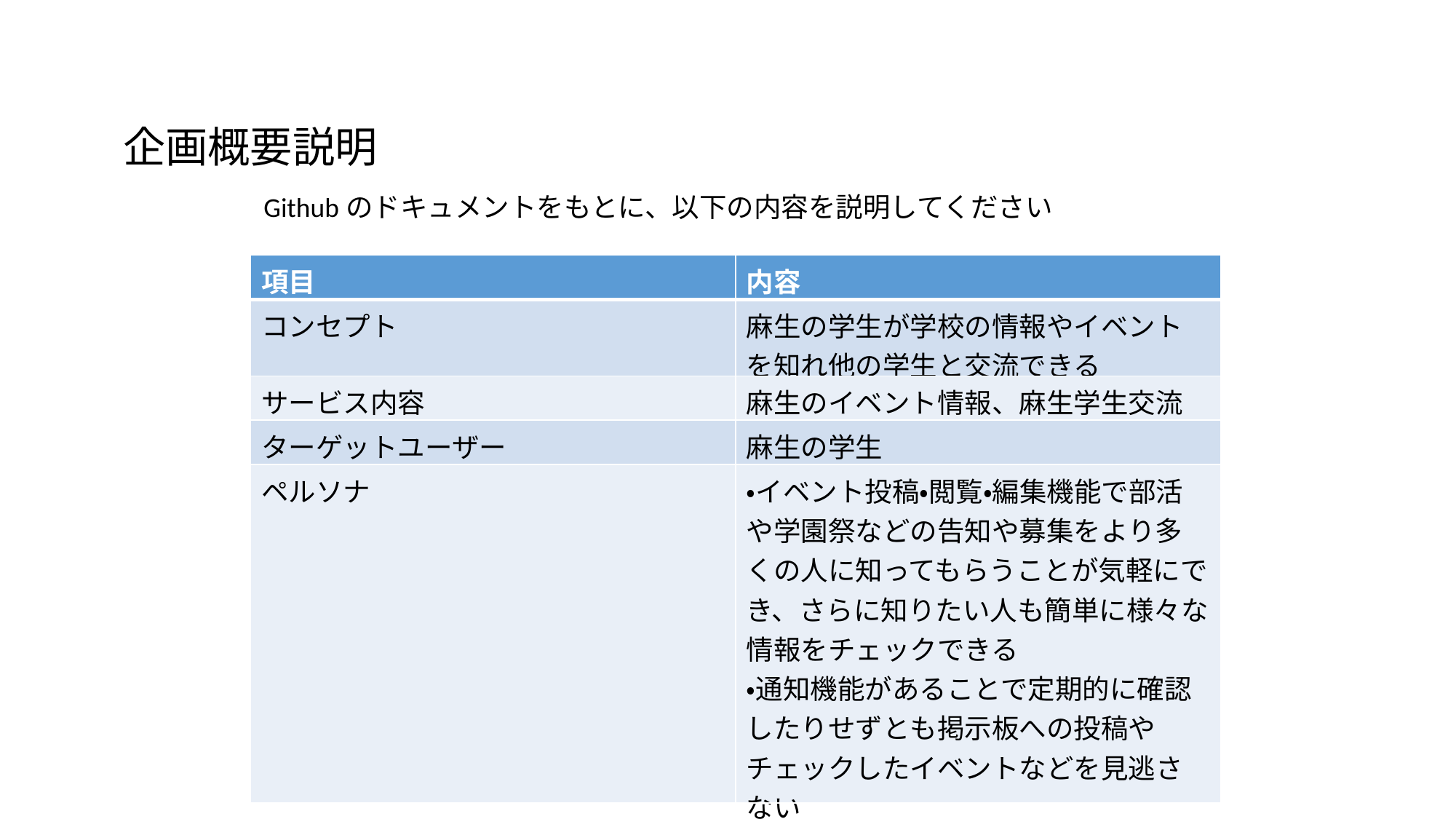

企画概要説明
Githubのドキュメントをもとに、以下の内容を説明してください
| 項目 | 内容 |
| --- | --- |
| コンセプト | 麻生の学生が学校の情報やイベントを知れ他の学生と交流できる |
| サービス内容 | 麻生のイベント情報、麻生学生交流 |
| ターゲットユーザー | 麻生の学生 |
| ペルソナ | ・イベント投稿・閲覧・編集機能で部活や学園祭などの告知や募集をより多くの人に知ってもらうことが気軽にでき、さらに知りたい人も簡単に様々な情報をチェックできる ・通知機能があることで定期的に確認したりせずとも掲示板への投稿やチェックしたイベントなどを見逃さない |